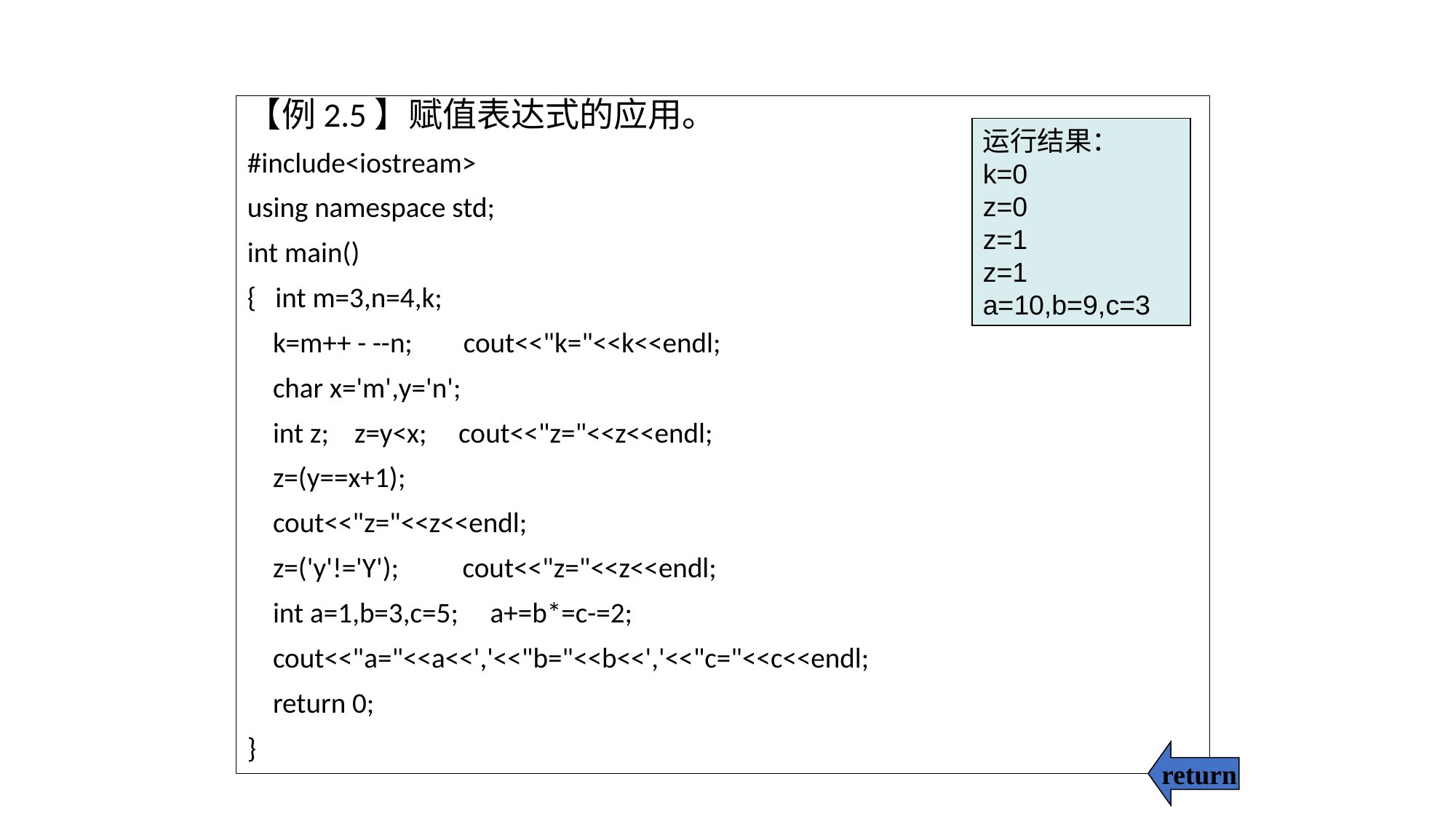

【例2.5】赋值表达式的应用。
#include<iostream>
using namespace std;
int main()
{   int m=3,n=4,k;
    k=m++ - --n;        cout<<"k="<<k<<endl;
    char x='m',y='n';
    int z;    z=y<x;     cout<<"z="<<z<<endl;
    z=(y==x+1);
    cout<<"z="<<z<<endl;
    z=('y'!='Y');          cout<<"z="<<z<<endl;
    int a=1,b=3,c=5;     a+=b*=c-=2;
    cout<<"a="<<a<<','<<"b="<<b<<','<<"c="<<c<<endl;
    return 0;
}
运行结果：
k=0
z=0
z=1
z=1
a=10,b=9,c=3
return